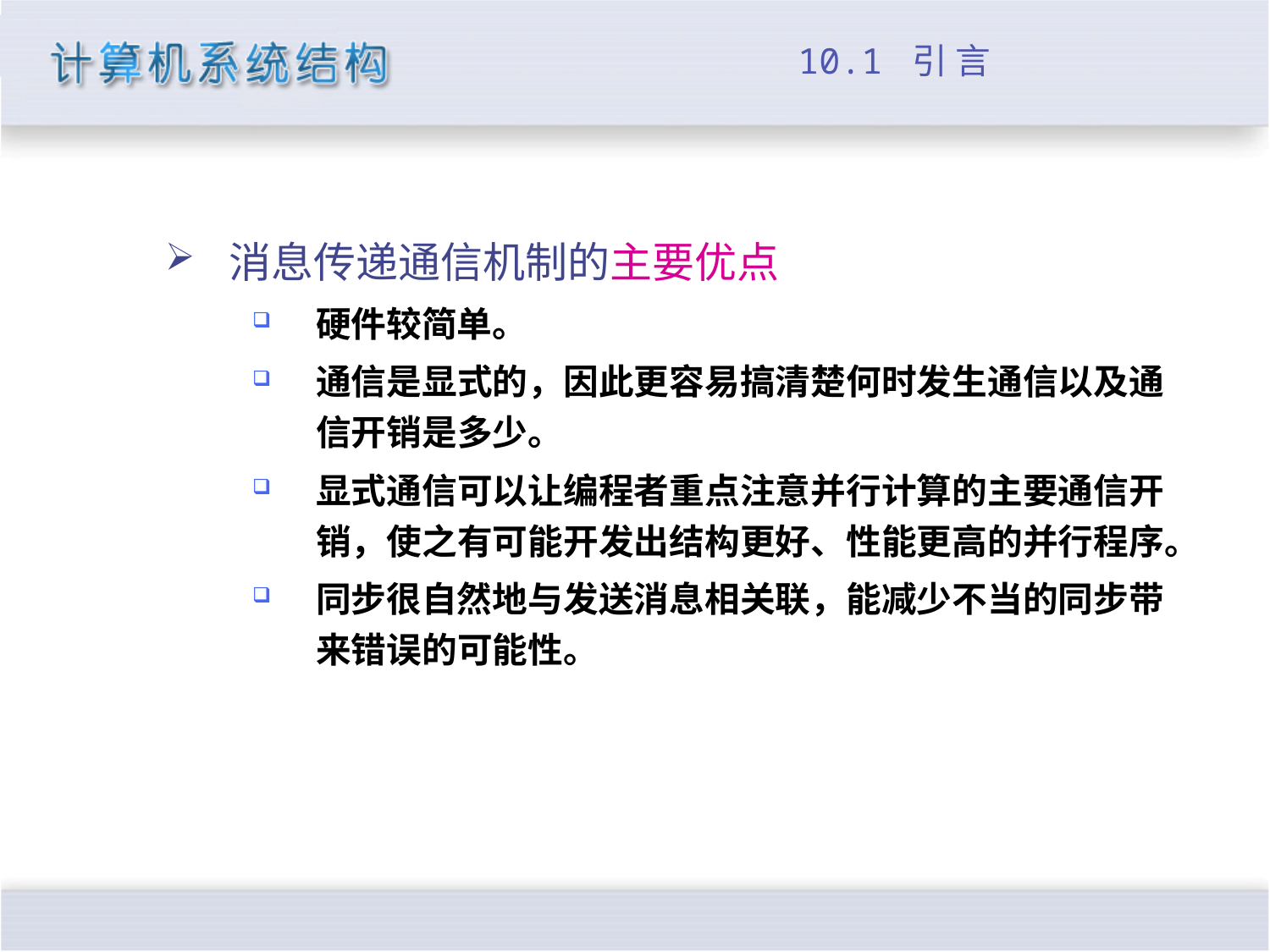

# 10.1 引 言
消息传递通信机制的主要优点
硬件较简单。
通信是显式的，因此更容易搞清楚何时发生通信以及通信开销是多少。
显式通信可以让编程者重点注意并行计算的主要通信开销，使之有可能开发出结构更好、性能更高的并行程序。
同步很自然地与发送消息相关联，能减少不当的同步带来错误的可能性。